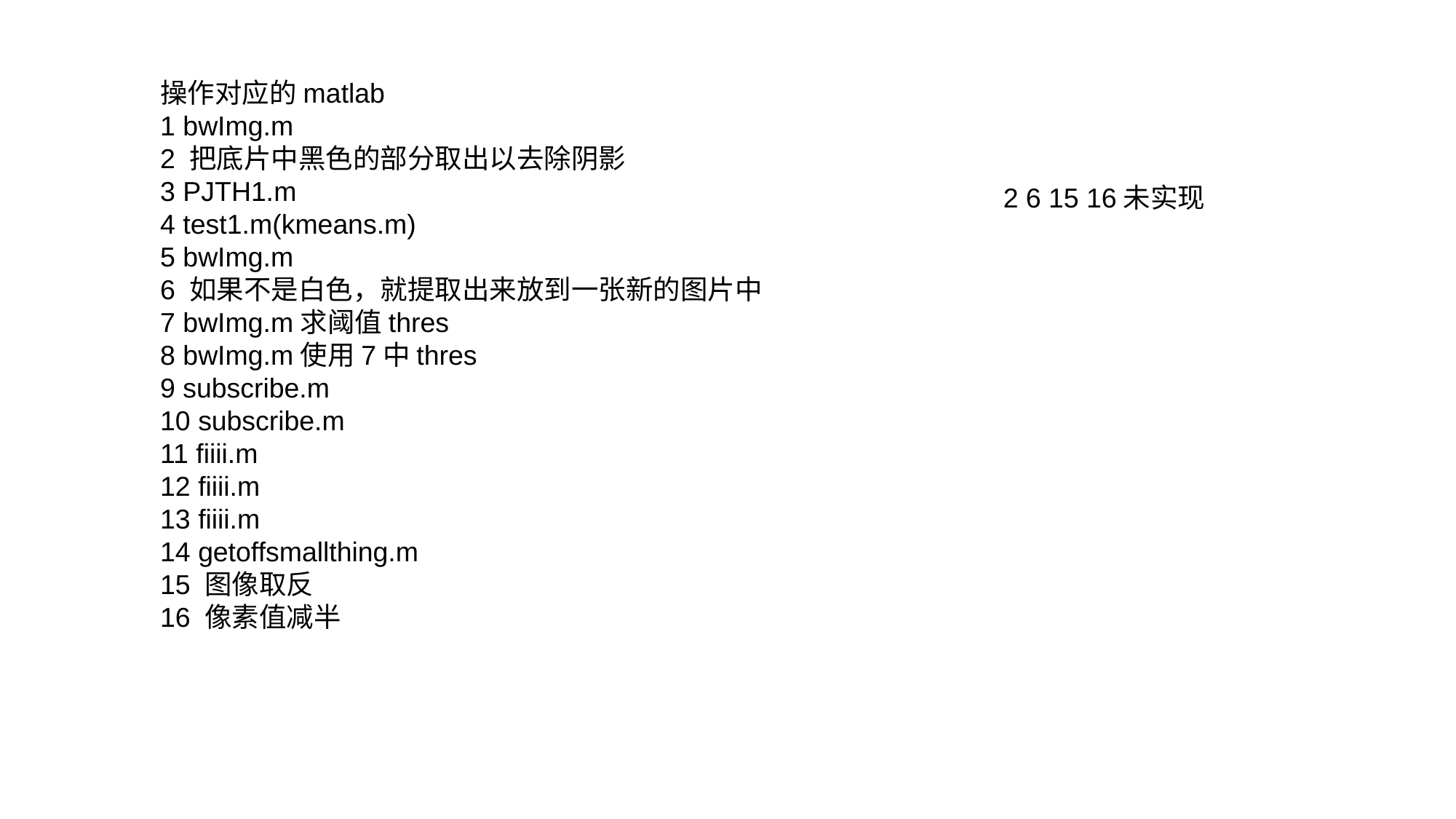

操作对应的matlab
1 bwImg.m
2 把底片中黑色的部分取出以去除阴影
3 PJTH1.m
4 test1.m(kmeans.m)
5 bwImg.m
6 如果不是白色，就提取出来放到一张新的图片中
7 bwImg.m求阈值thres
8 bwImg.m使用7中thres
9 subscribe.m
10 subscribe.m
11 fiiii.m
12 fiiii.m
13 fiiii.m
14 getoffsmallthing.m
15 图像取反
16 像素值减半
2 6 15 16未实现